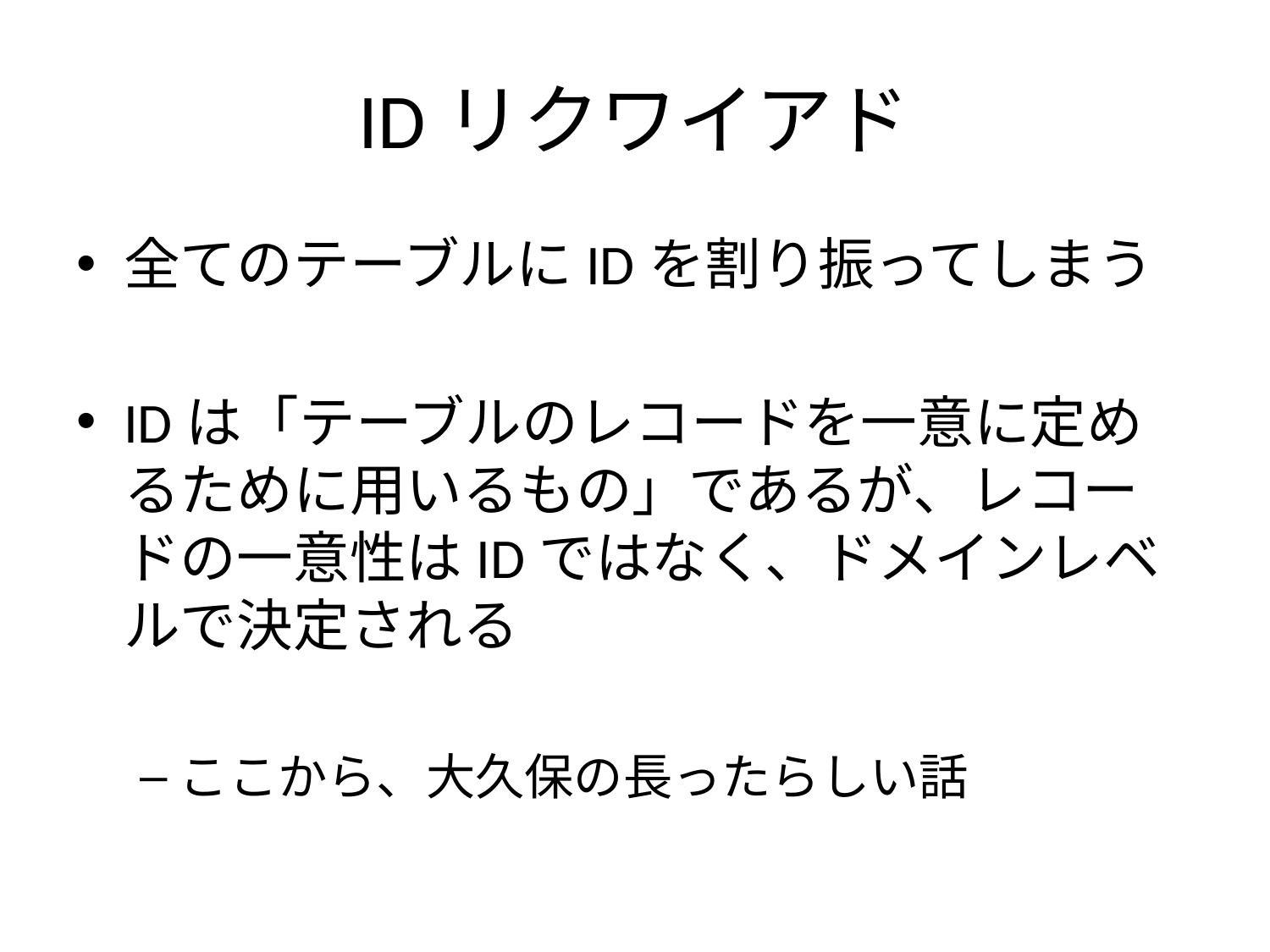

# IDリクワイアド
全てのテーブルにIDを割り振ってしまう

IDは「テーブルのレコードを一意に定めるために用いるもの」であるが、レコードの一意性はIDではなく、ドメインレベルで決定される

ここから、大久保の長ったらしい話